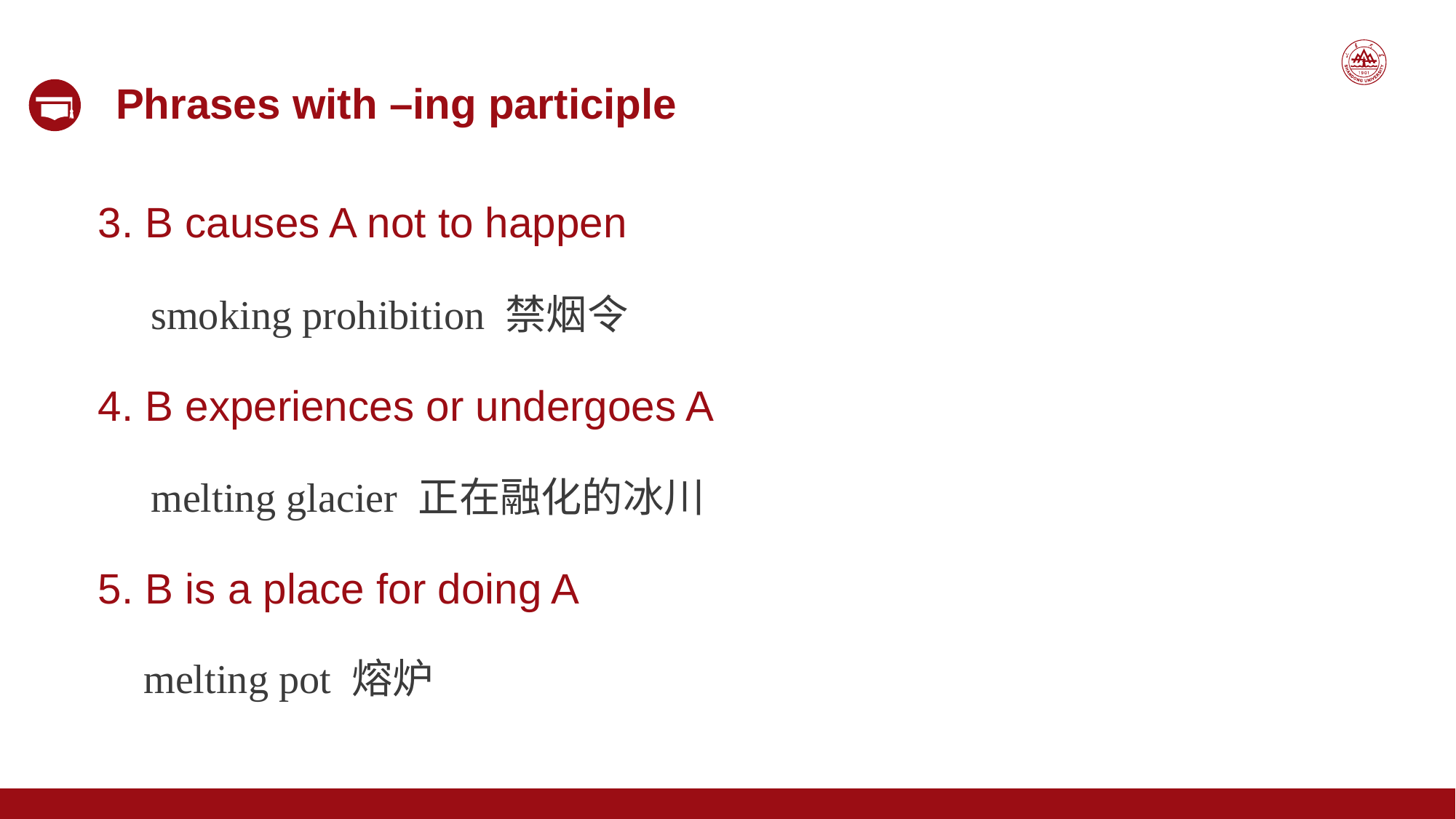

Phrases with –ing participle
3. B causes A not to happen
     smoking prohibition 禁烟令
4. B experiences or undergoes A
     melting glacier 正在融化的冰川
5. B is a place for doing A
     melting pot 熔炉